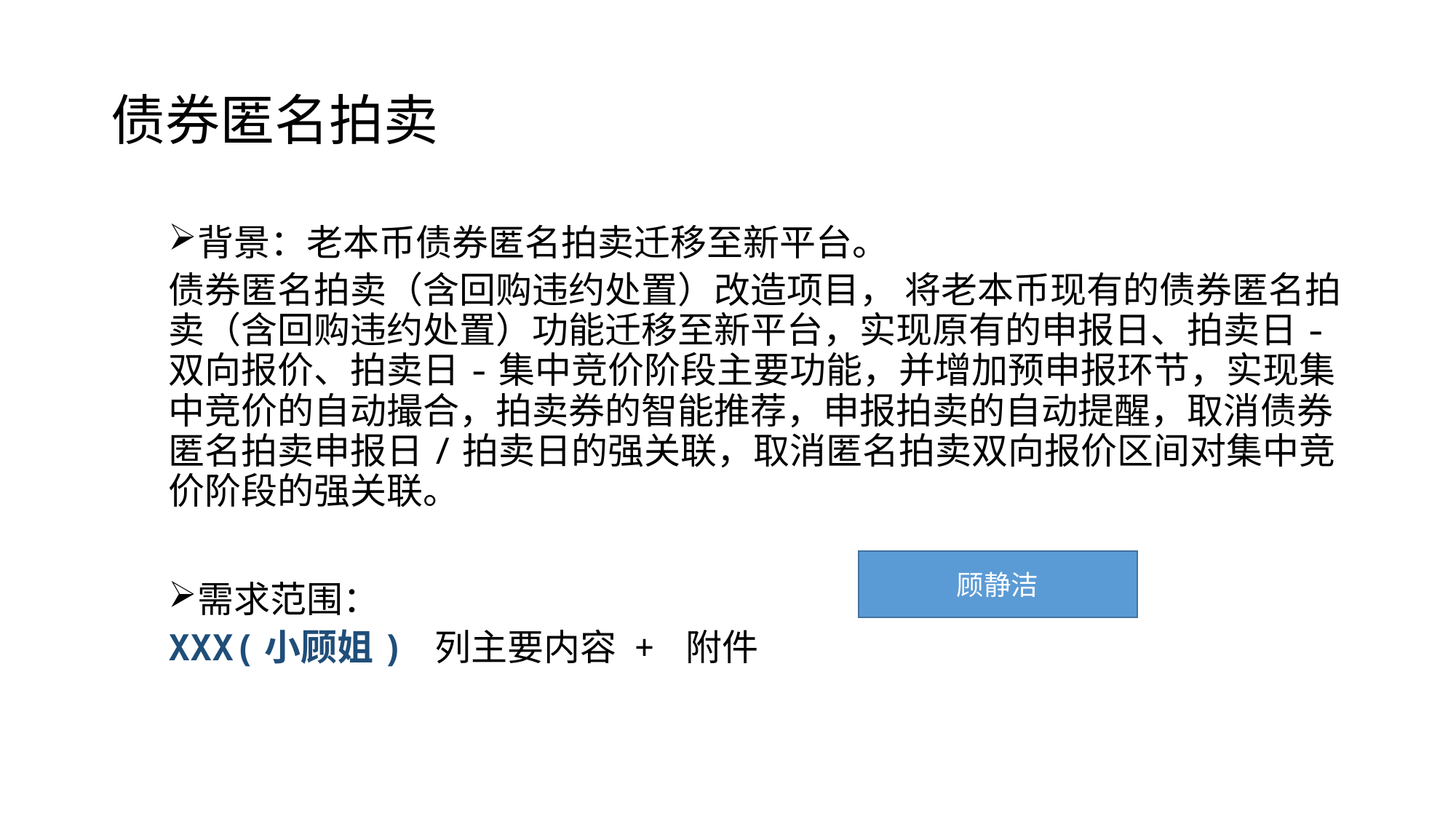

# 债券匿名拍卖
背景：老本币债券匿名拍卖迁移至新平台。
债券匿名拍卖（含回购违约处置）改造项目， 将老本币现有的债券匿名拍卖（含回购违约处置）功能迁移至新平台，实现原有的申报日、拍卖日-双向报价、拍卖日-集中竞价阶段主要功能，并增加预申报环节，实现集中竞价的自动撮合，拍卖券的智能推荐，申报拍卖的自动提醒，取消债券匿名拍卖申报日/拍卖日的强关联，取消匿名拍卖双向报价区间对集中竞价阶段的强关联。

需求范围：
XXX(小顾姐) 列主要内容 + 附件
顾静洁